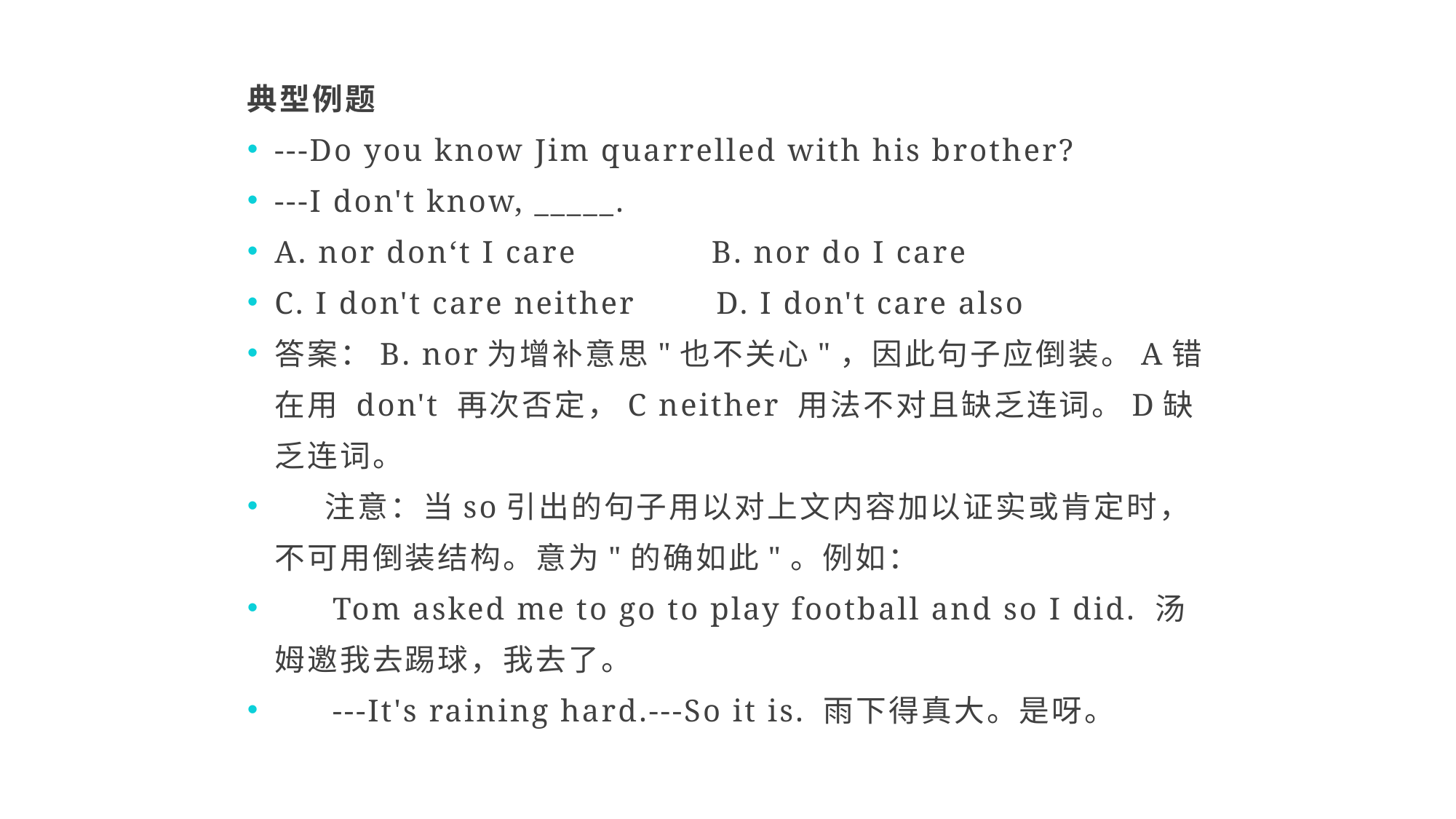

典型例题
---Do you know Jim quarrelled with his brother?
---I don't know, _____.
A. nor don‘t I care　　      B. nor do I care
C. I don't care neither　　D. I don't care also
答案：B. nor为增补意思"也不关心"，因此句子应倒装。A错在用 don't 再次否定，C neither 用法不对且缺乏连词。D缺乏连词。
　  注意：当so引出的句子用以对上文内容加以证实或肯定时，不可用倒装结构。意为"的确如此"。例如：
　  Tom asked me to go to play football and so I did. 汤姆邀我去踢球，我去了。
　  ---It's raining hard.---So it is. 雨下得真大。是呀。